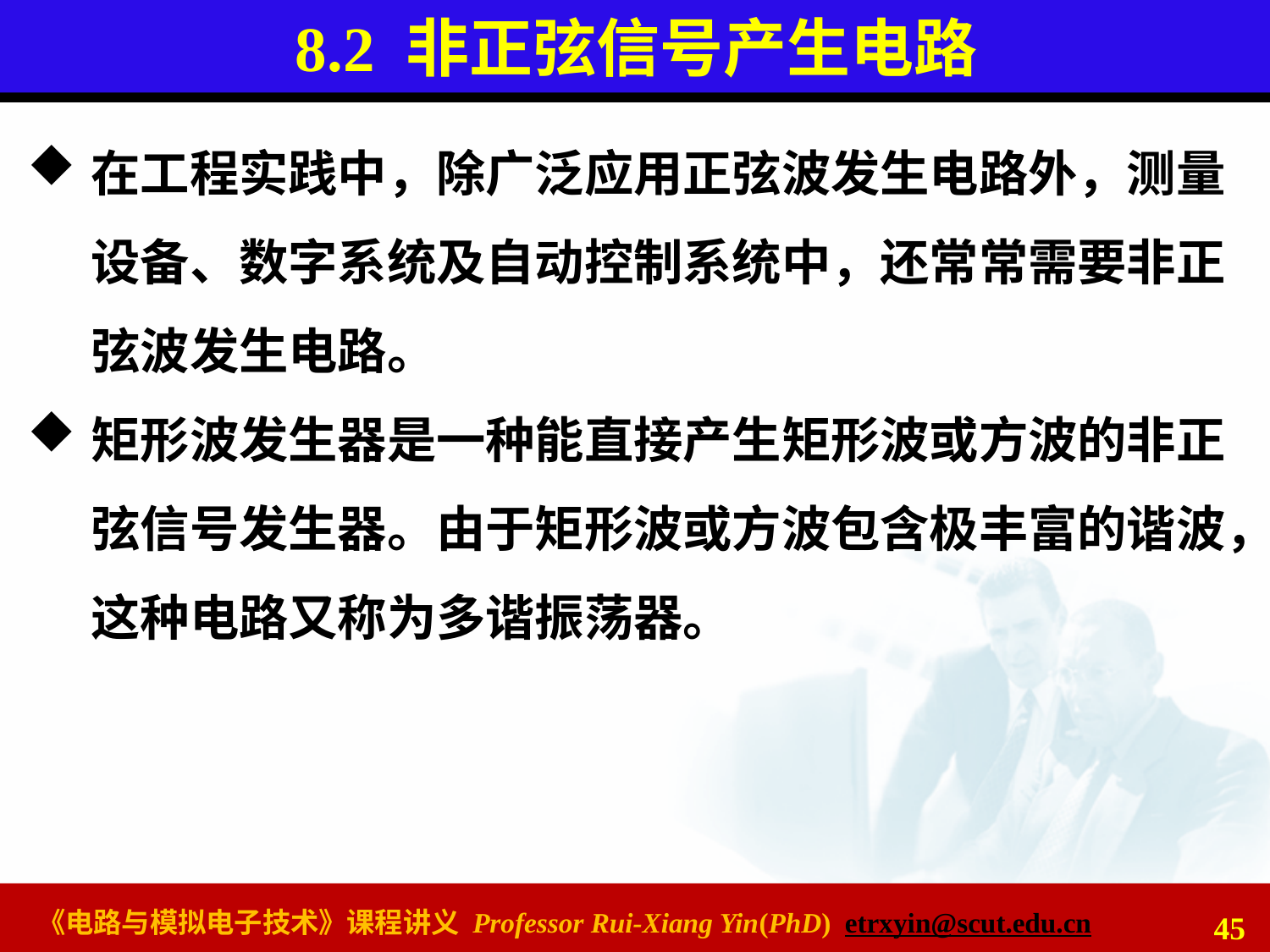

# 8.2 非正弦信号产生电路
在工程实践中，除广泛应用正弦波发生电路外，测量设备、数字系统及自动控制系统中，还常常需要非正弦波发生电路。
矩形波发生器是一种能直接产生矩形波或方波的非正弦信号发生器。由于矩形波或方波包含极丰富的谐波，这种电路又称为多谐振荡器。
45